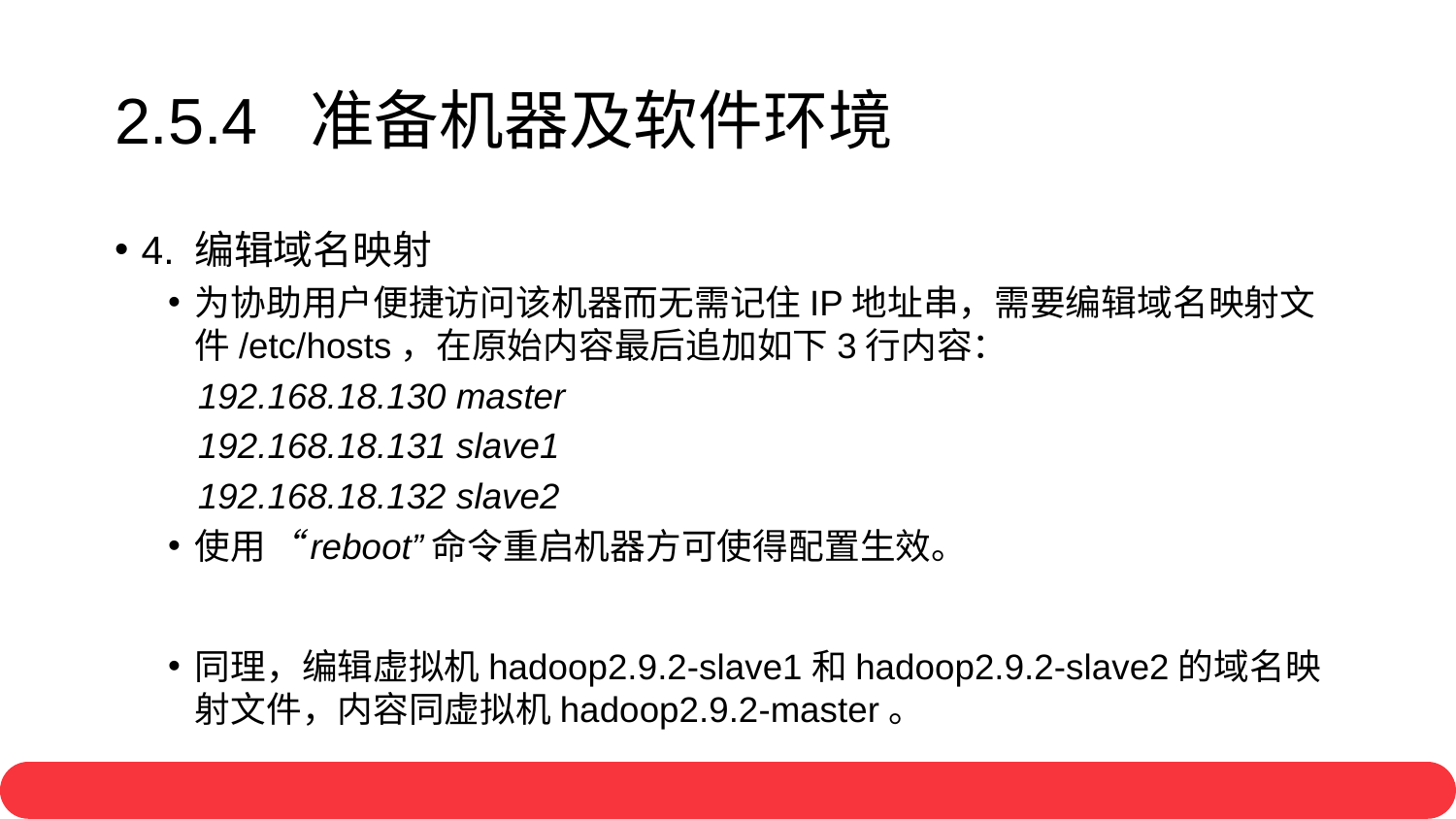

# 2.5.4  准备机器及软件环境
4. 编辑域名映射
为协助用户便捷访问该机器而无需记住IP地址串，需要编辑域名映射文件/etc/hosts，在原始内容最后追加如下3行内容：
   192.168.18.130 master
   192.168.18.131 slave1
   192.168.18.132 slave2
使用“reboot”命令重启机器方可使得配置生效。

同理，编辑虚拟机hadoop2.9.2-slave1和hadoop2.9.2-slave2的域名映射文件，内容同虚拟机hadoop2.9.2-master。